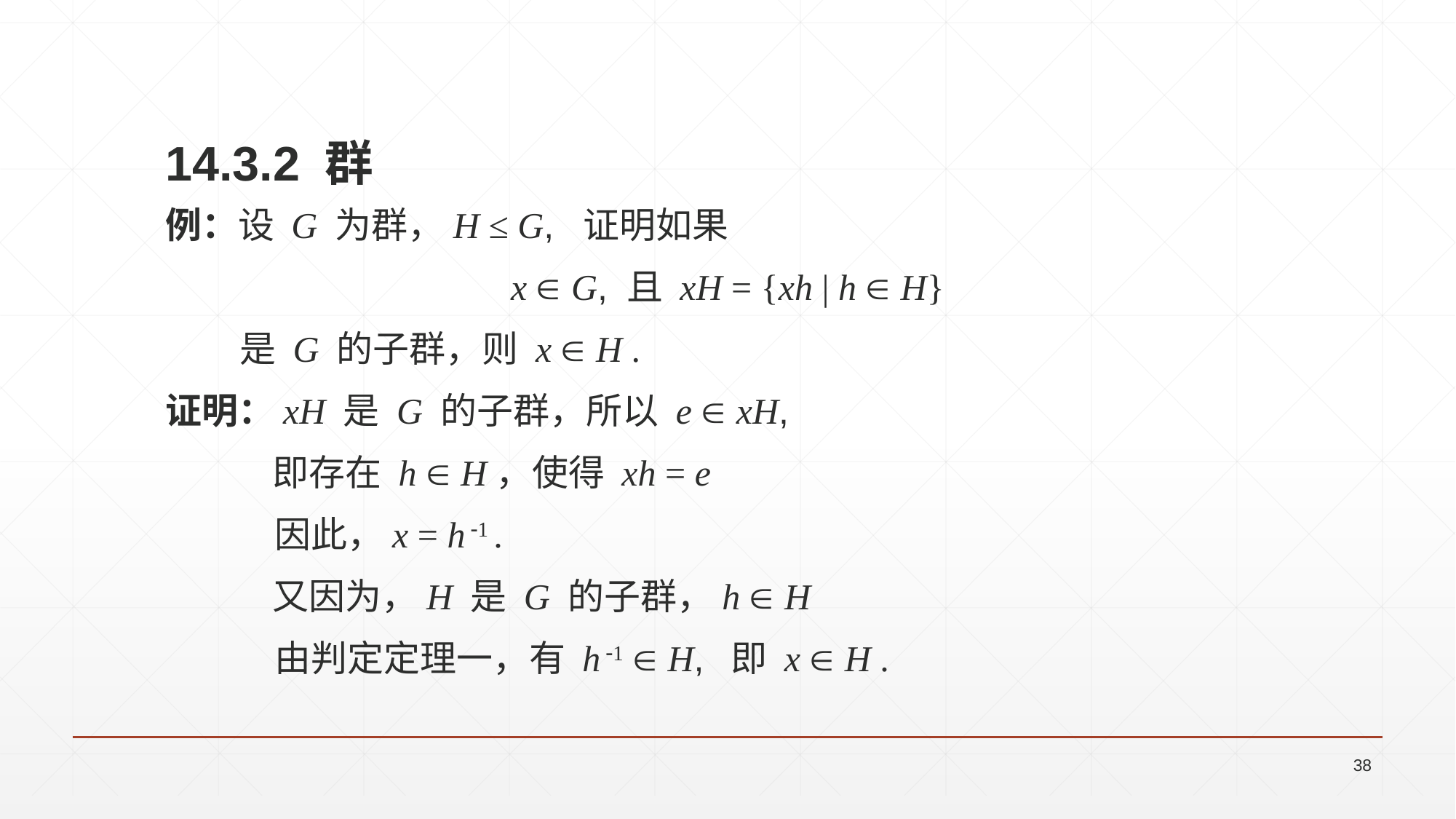

14.3.2 群
例：设 G 为群，H ≤ G,  证明如果
x ∈ G, 且 xH = {xh | h ∈ H}
        是 G 的子群，则 x ∈ H .
证明：xH 是 G 的子群，所以 e ∈ xH,
            即存在 h ∈ H，使得 xh = e
	因此，x = h −1 .
            又因为，H 是 G 的子群，h ∈ H
	由判定定理一，有 h −1 ∈ H,  即 x ∈ H .
38